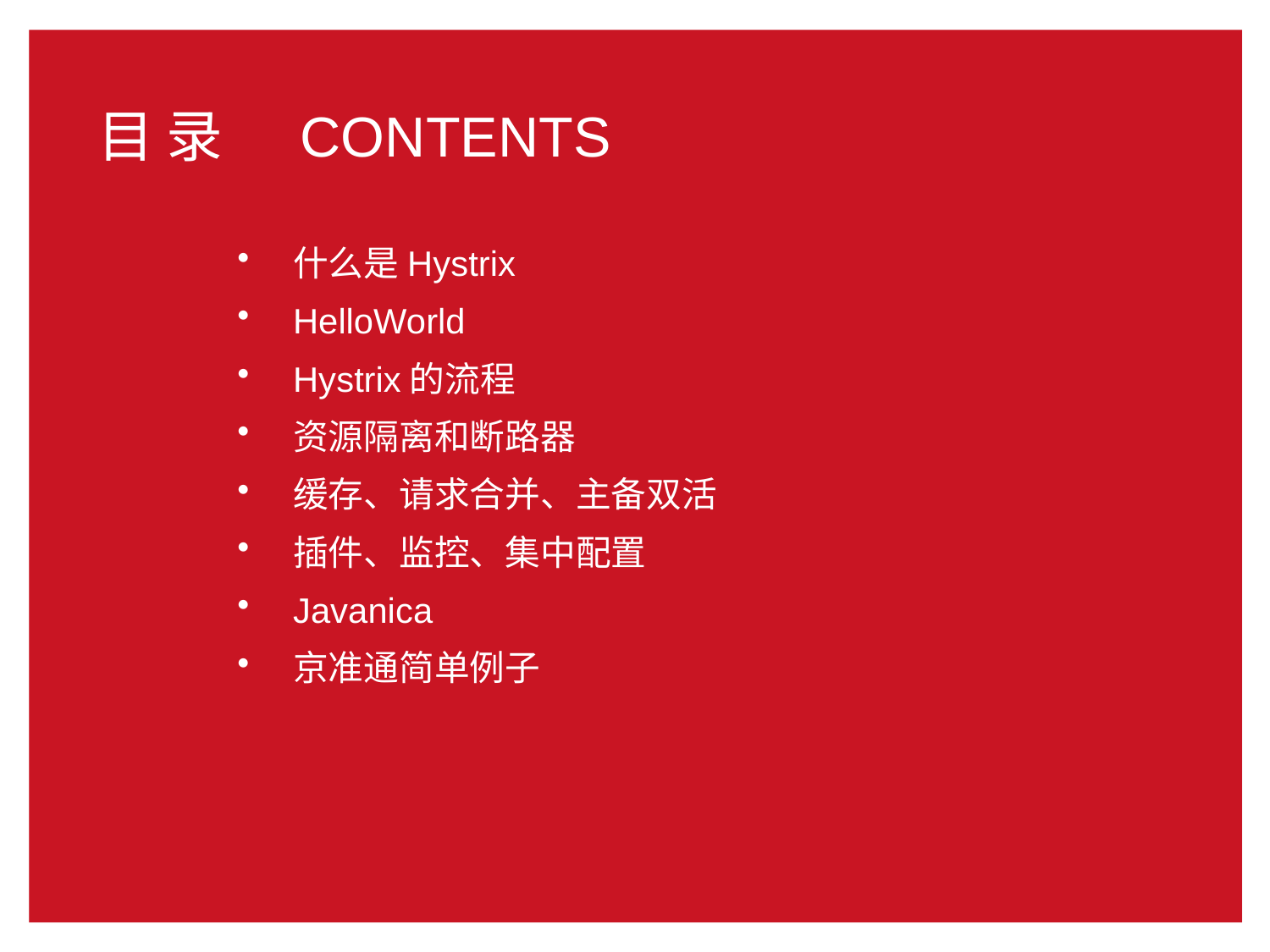

什么是Hystrix
HelloWorld
Hystrix的流程
资源隔离和断路器
缓存、请求合并、主备双活
插件、监控、集中配置
Javanica
京准通简单例子